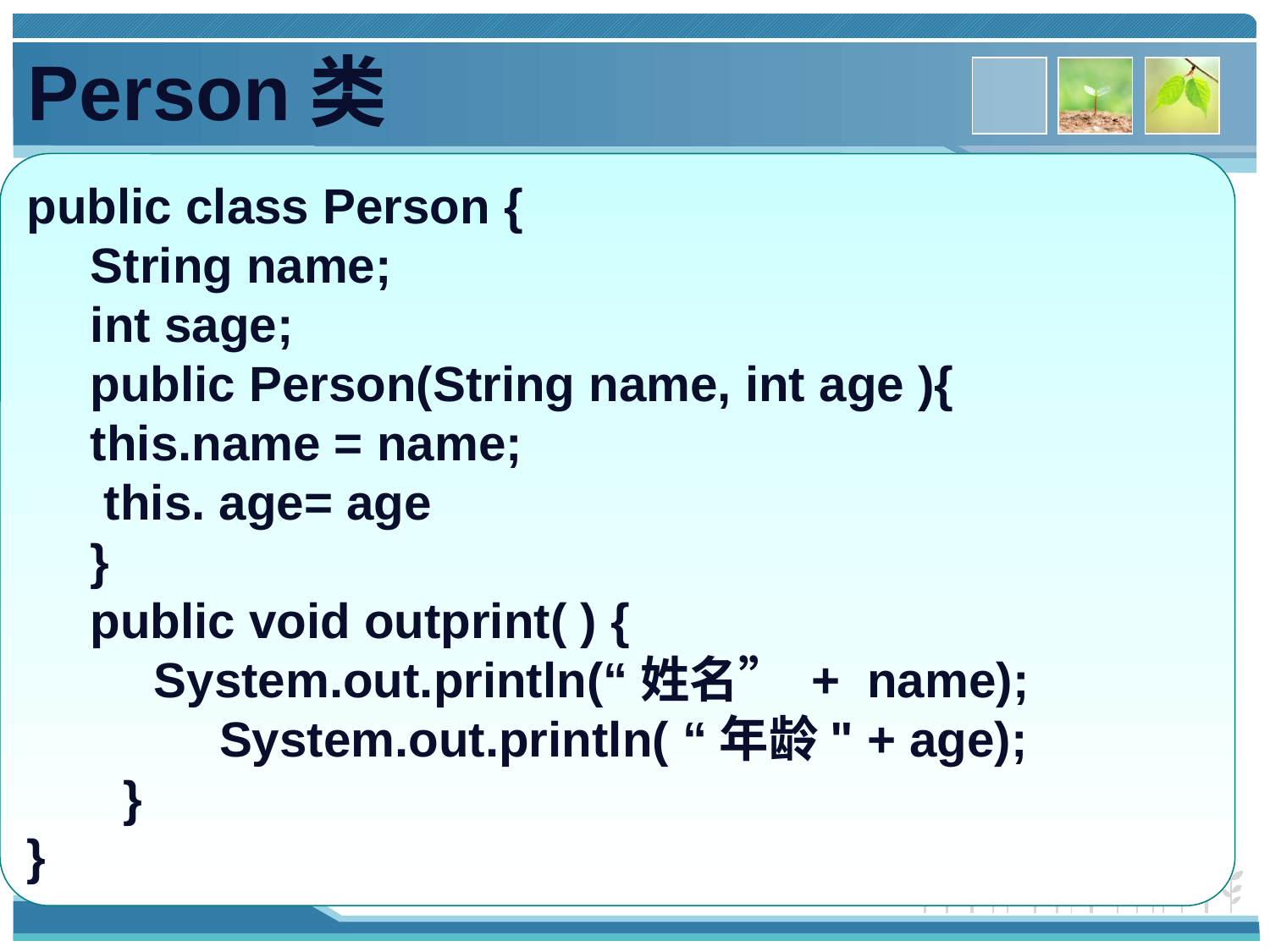

Person类
public class Person {
String name;
int sage;
public Person(String name, int age ){
this.name = name;
 this. age= age
}
public void outprint( ) {
	System.out.println(“姓名” +  name);
              System.out.println( “年龄" + age);
       }
}